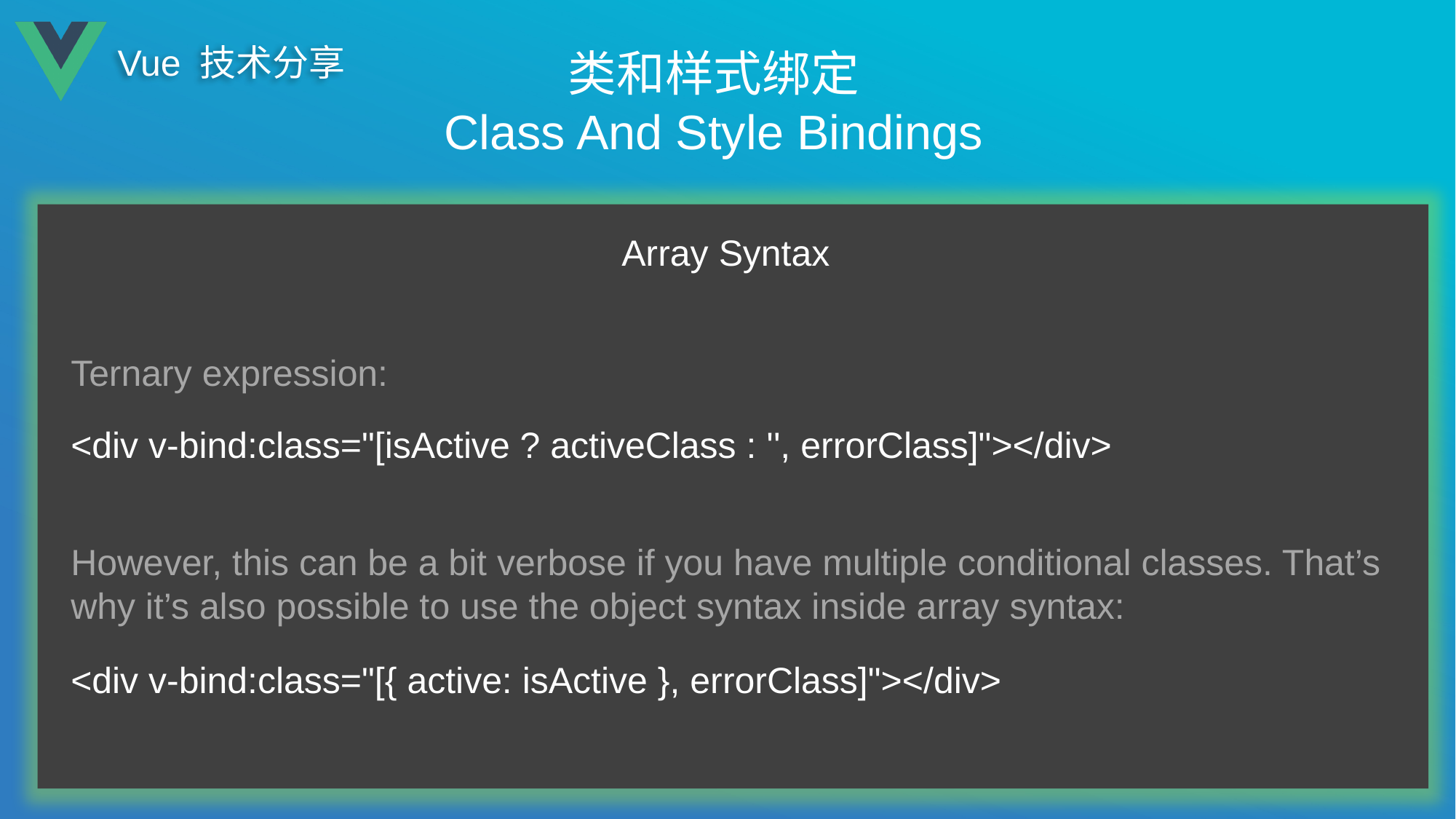

# 类和样式绑定 Class And Style Bindings

Array Syntax
Ternary expression:
<div v-bind:class="[isActive ? activeClass : '', errorClass]"></div>
However, this can be a bit verbose if you have multiple conditional classes. That’s why it’s also possible to use the object syntax inside array syntax:
<div v-bind:class="[{ active: isActive }, errorClass]"></div>